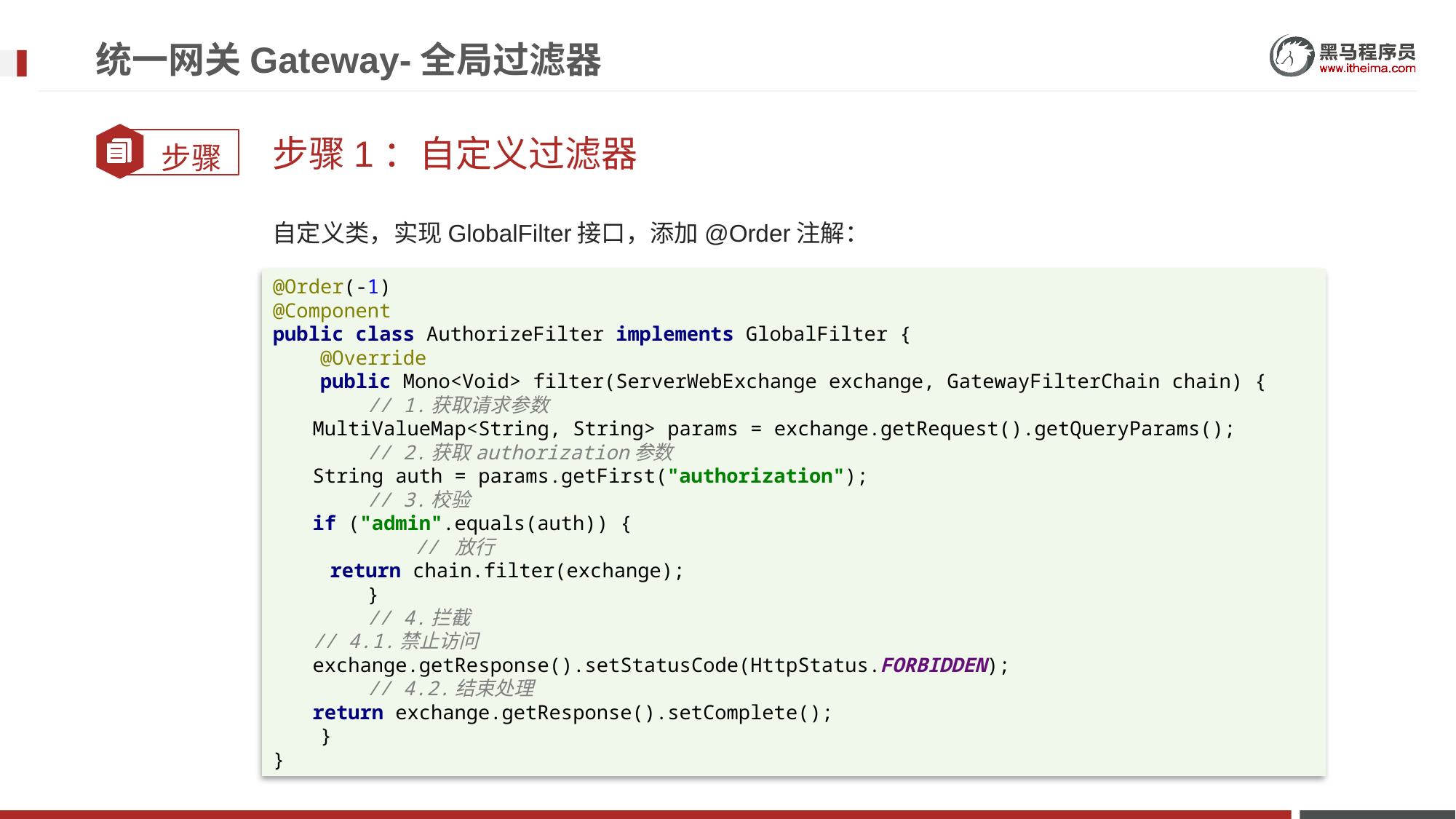

# 统一网关Gateway-全局过滤器
步骤1：自定义过滤器
自定义类，实现GlobalFilter接口，添加@Order注解：
@Order(-1)
@Component
public class AuthorizeFilter implements GlobalFilter {
    @Override
    public Mono<Void> filter(ServerWebExchange exchange, GatewayFilterChain chain) {
        // 1.获取请求参数
        MultiValueMap<String, String> params = exchange.getRequest().getQueryParams();
        // 2.获取authorization参数
        String auth = params.getFirst("authorization");
        // 3.校验
        if ("admin".equals(auth)) {
            // 放行
            return chain.filter(exchange);
        }
        // 4.拦截
        // 4.1.禁止访问
        exchange.getResponse().setStatusCode(HttpStatus.FORBIDDEN);
        // 4.2.结束处理
        return exchange.getResponse().setComplete();
    }
}